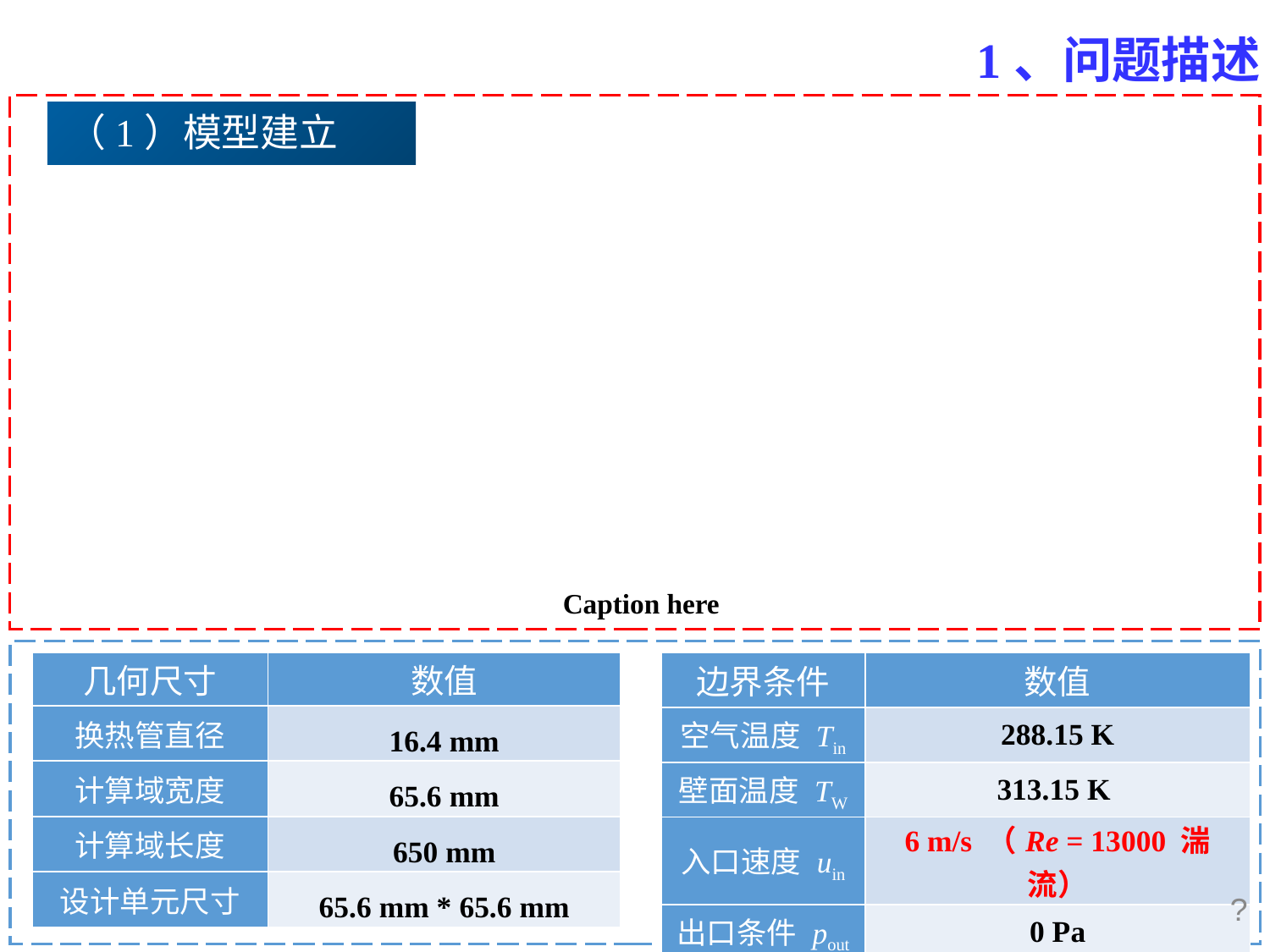

1、问题描述

（1）模型建立
Caption here

| 几何尺寸 | 数值 |
| --- | --- |
| 换热管直径 | 16.4 mm |
| 计算域宽度 | 65.6 mm |
| 计算域长度 | 650 mm |
| 设计单元尺寸 | 65.6 mm \* 65.6 mm |
| 边界条件 | 数值 |
| --- | --- |
| 空气温度 Tin | 288.15 K |
| 壁面温度 TW | 313.15 K |
| 入口速度 uin | 6 m/s （Re = 13000 湍流） |
| 出口条件 pout | 0 Pa |
?